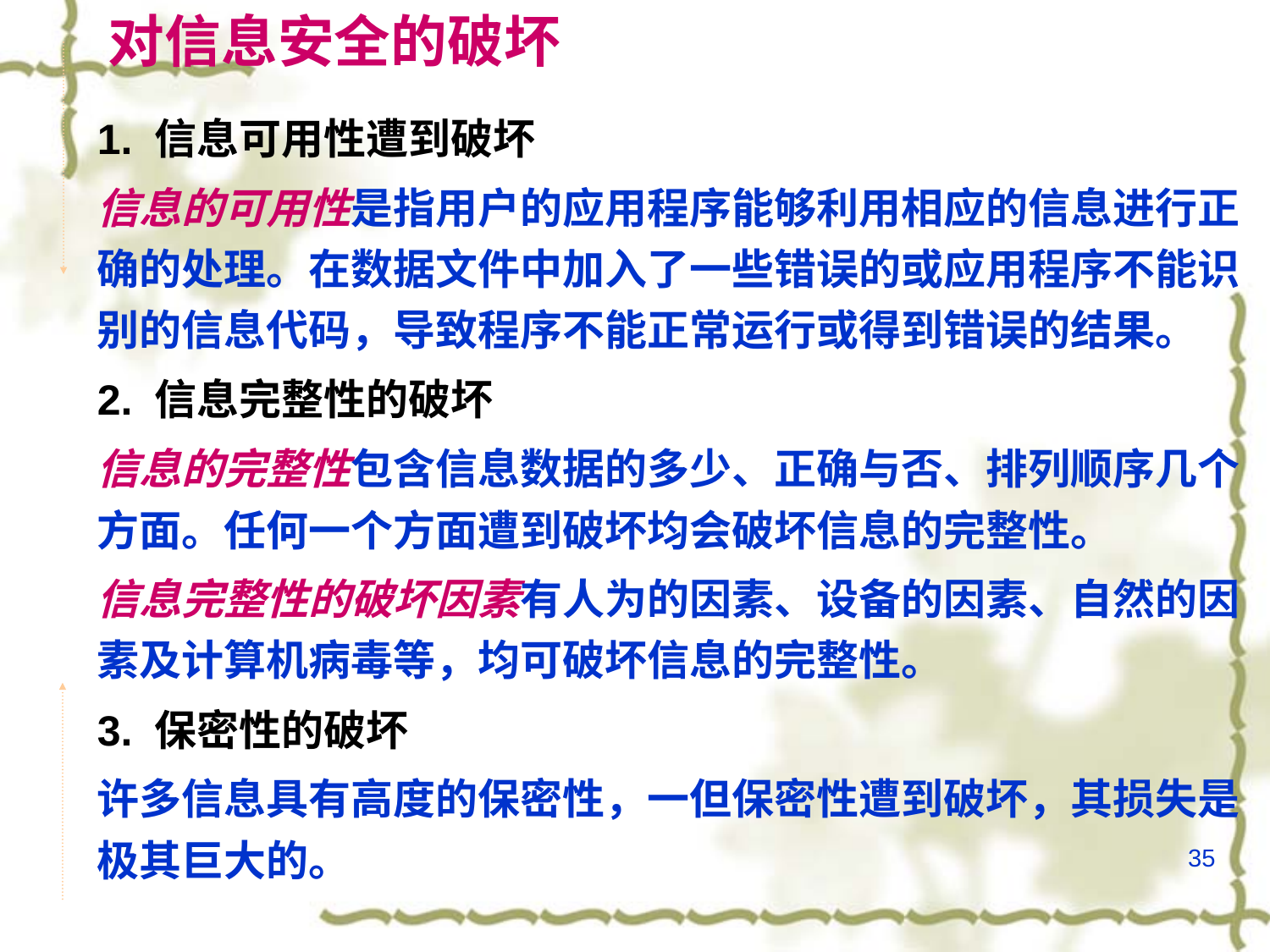

对信息安全的破坏
1. 信息可用性遭到破坏
信息的可用性是指用户的应用程序能够利用相应的信息进行正确的处理。在数据文件中加入了一些错误的或应用程序不能识别的信息代码，导致程序不能正常运行或得到错误的结果。
2. 信息完整性的破坏
信息的完整性包含信息数据的多少、正确与否、排列顺序几个方面。任何一个方面遭到破坏均会破坏信息的完整性。
信息完整性的破坏因素有人为的因素、设备的因素、自然的因素及计算机病毒等，均可破坏信息的完整性。
3. 保密性的破坏
许多信息具有高度的保密性，一但保密性遭到破坏，其损失是极其巨大的。
35